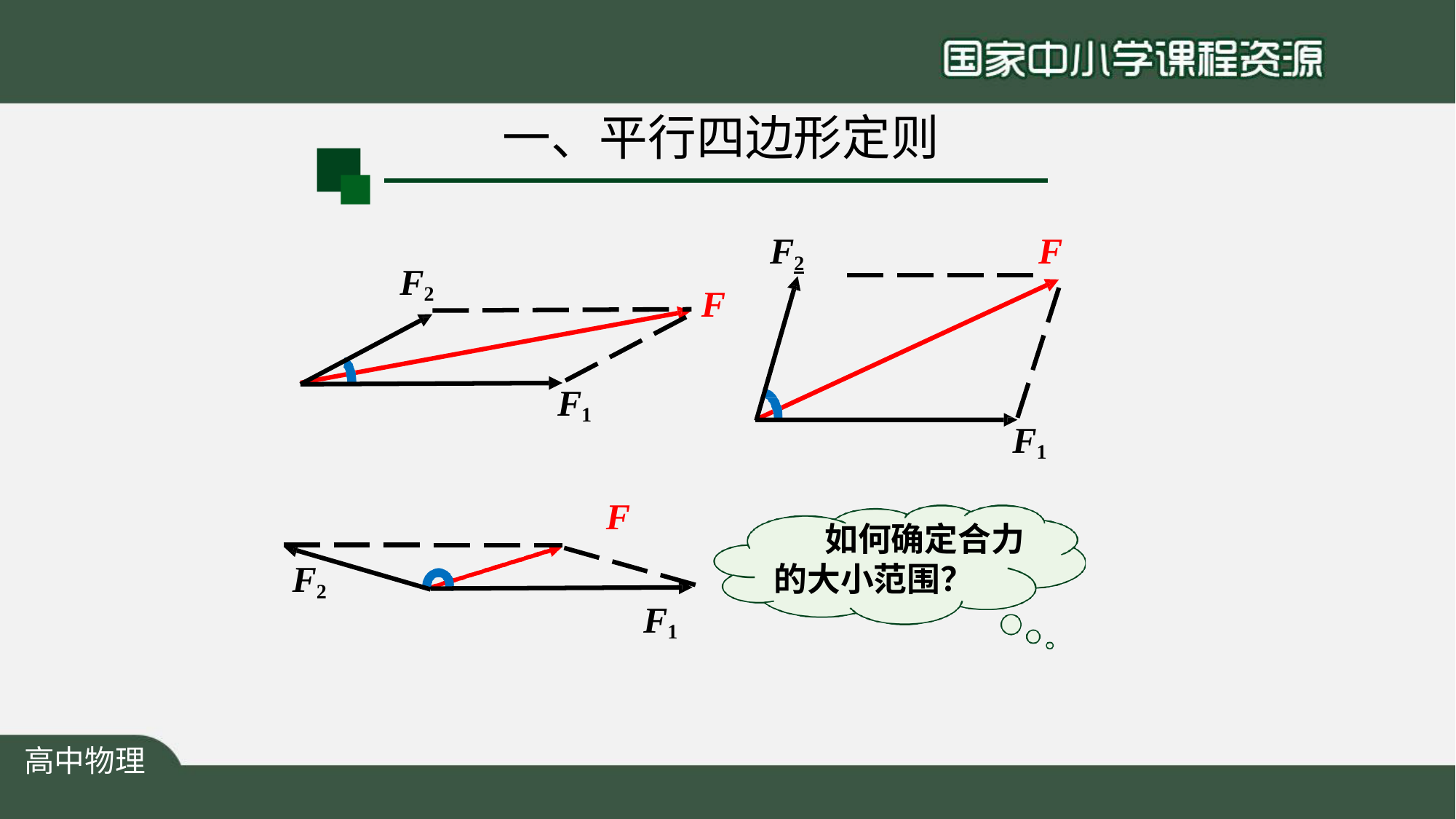

# 一、平行四边形定则

F2
F
F2

F

F1

F1
F

如何确定合力 的大小范围？

F2

F1
高中物理